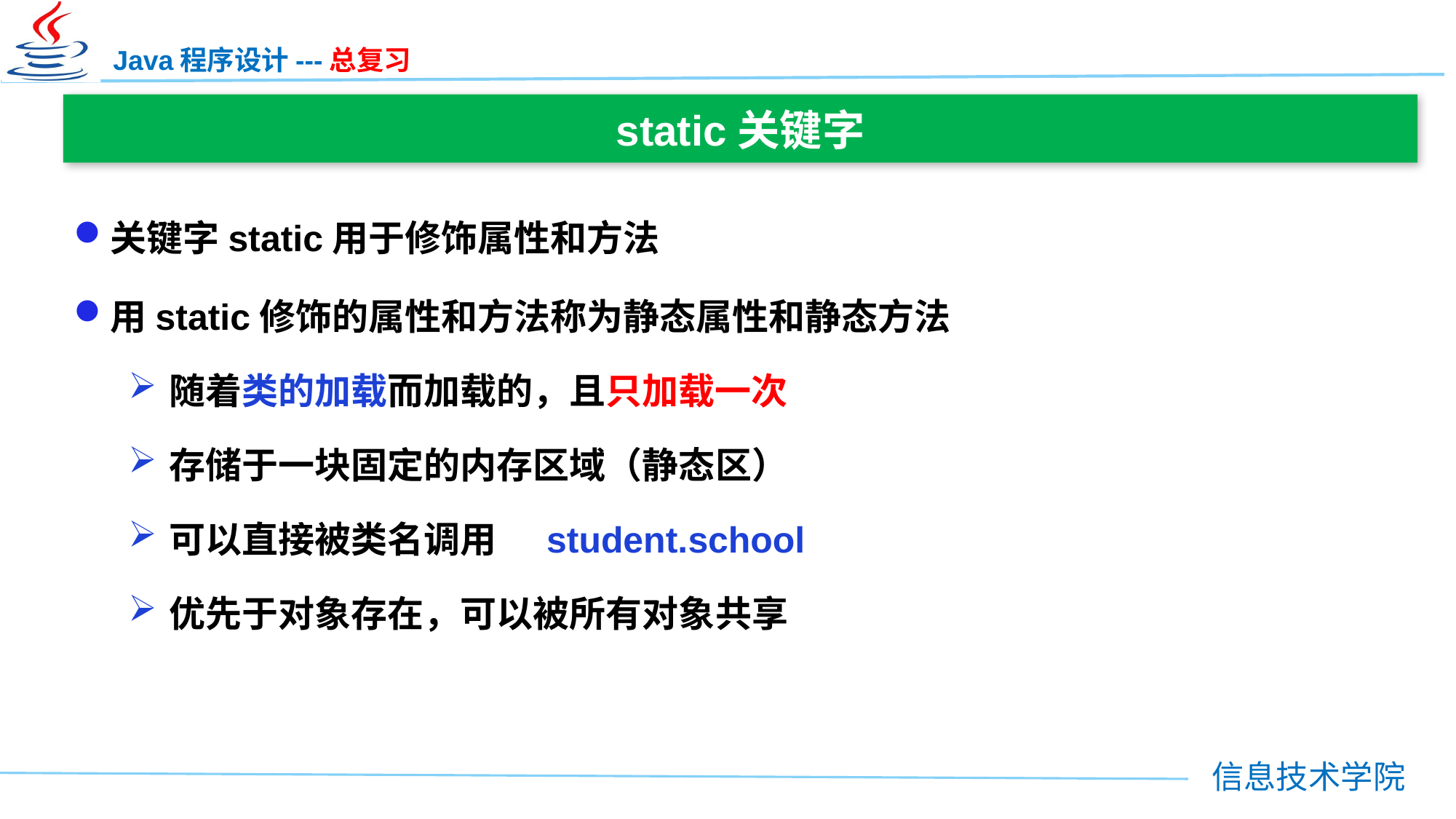

static关键字
关键字static用于修饰属性和方法
用static修饰的属性和方法称为静态属性和静态方法
随着类的加载而加载的，且只加载一次
存储于一块固定的内存区域（静态区）
可以直接被类名调用     student.school
优先于对象存在，可以被所有对象共享